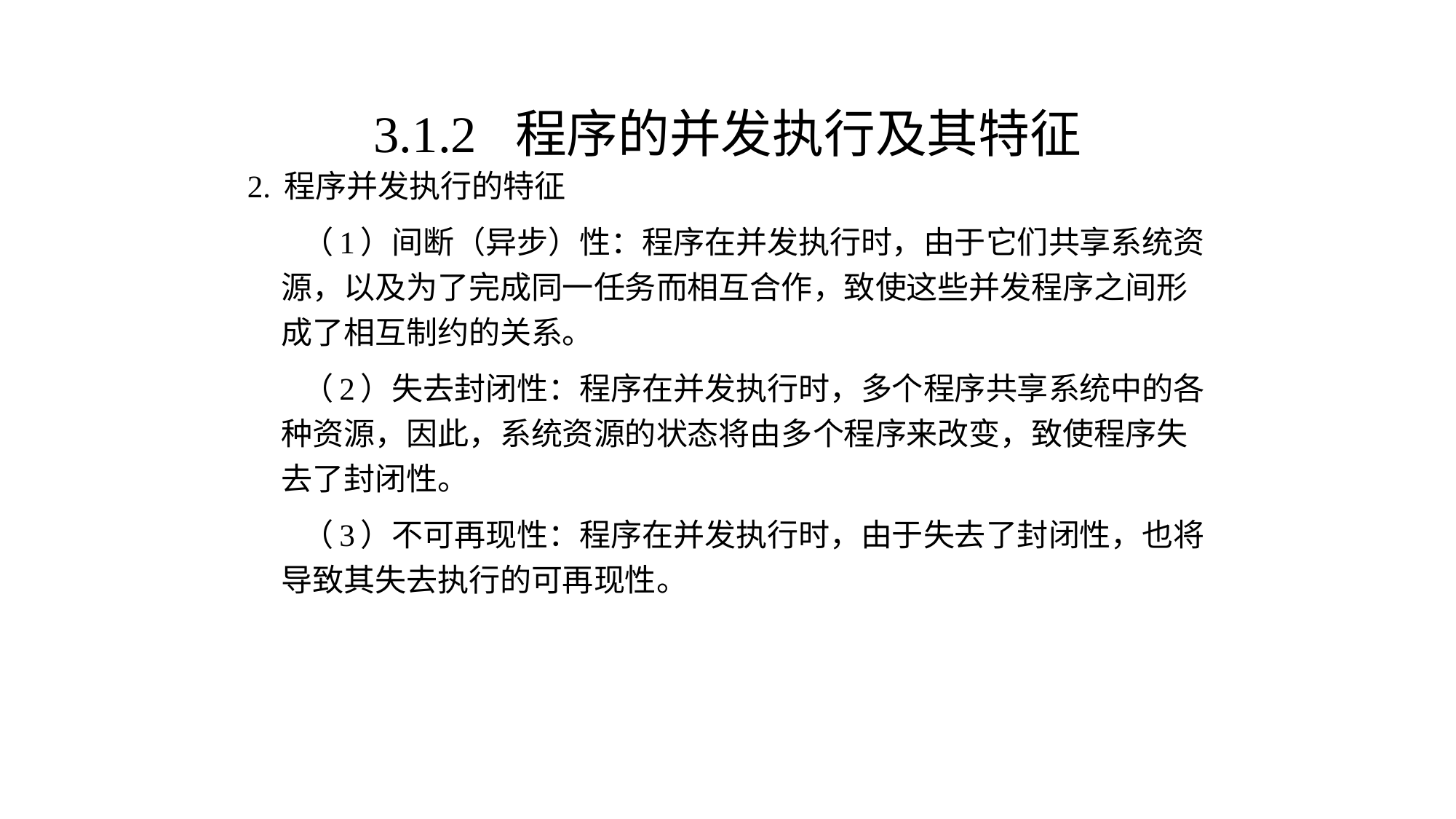

3.1.2  程序的并发执行及其特征
2. 程序并发执行的特征
       （1）间断（异步）性：程序在并发执行时，由于它们共享系统资源，以及为了完成同一任务而相互合作，致使这些并发程序之间形成了相互制约的关系。
       （2）失去封闭性：程序在并发执行时，多个程序共享系统中的各种资源，因此，系统资源的状态将由多个程序来改变，致使程序失去了封闭性。
       （3）不可再现性：程序在并发执行时，由于失去了封闭性，也将导致其失去执行的可再现性。

6